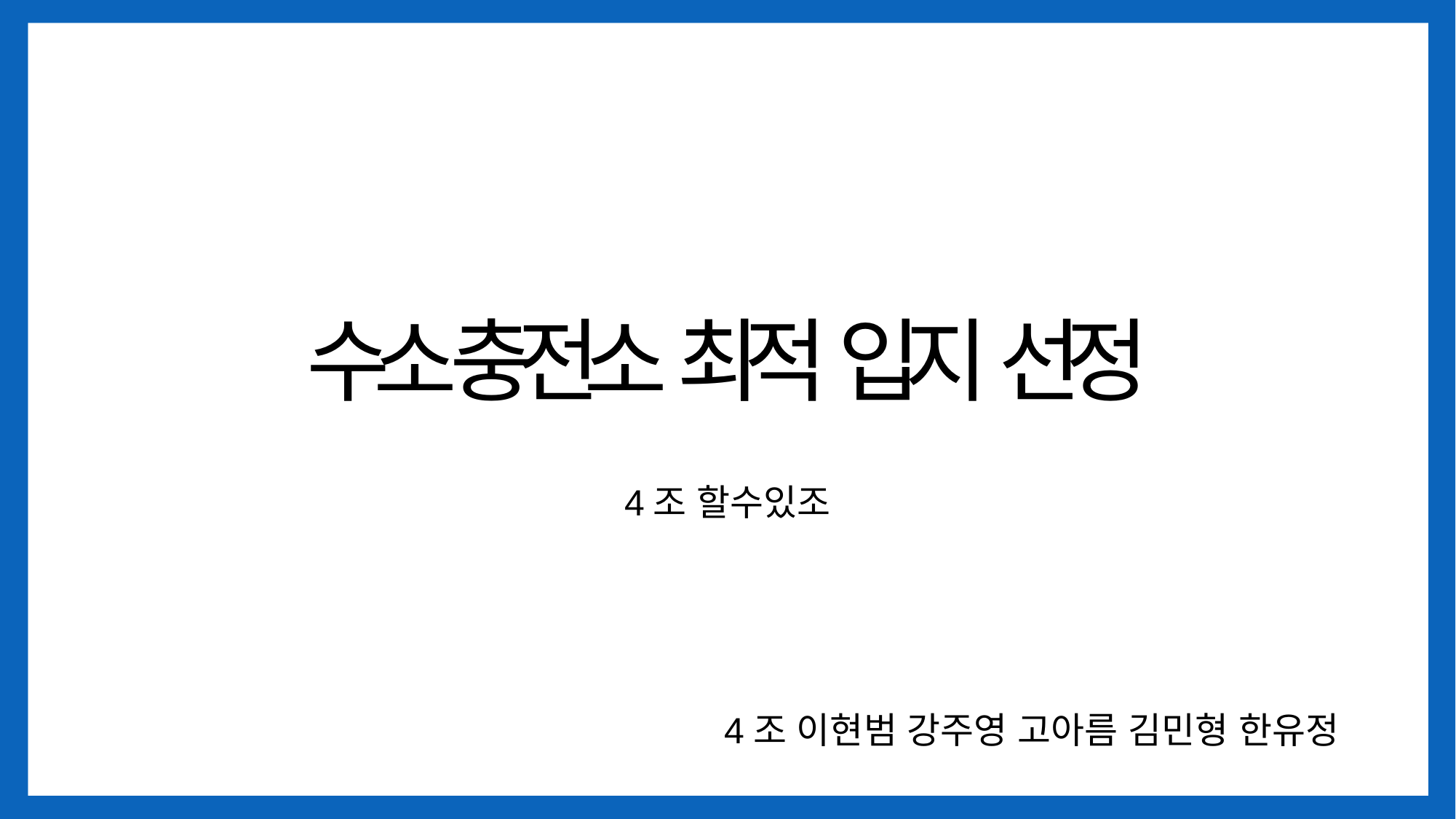

# 수소 충전소   최적   입지   선정
4조 할수있조
4조 이현범 강주영 고아름 김민형 한유정